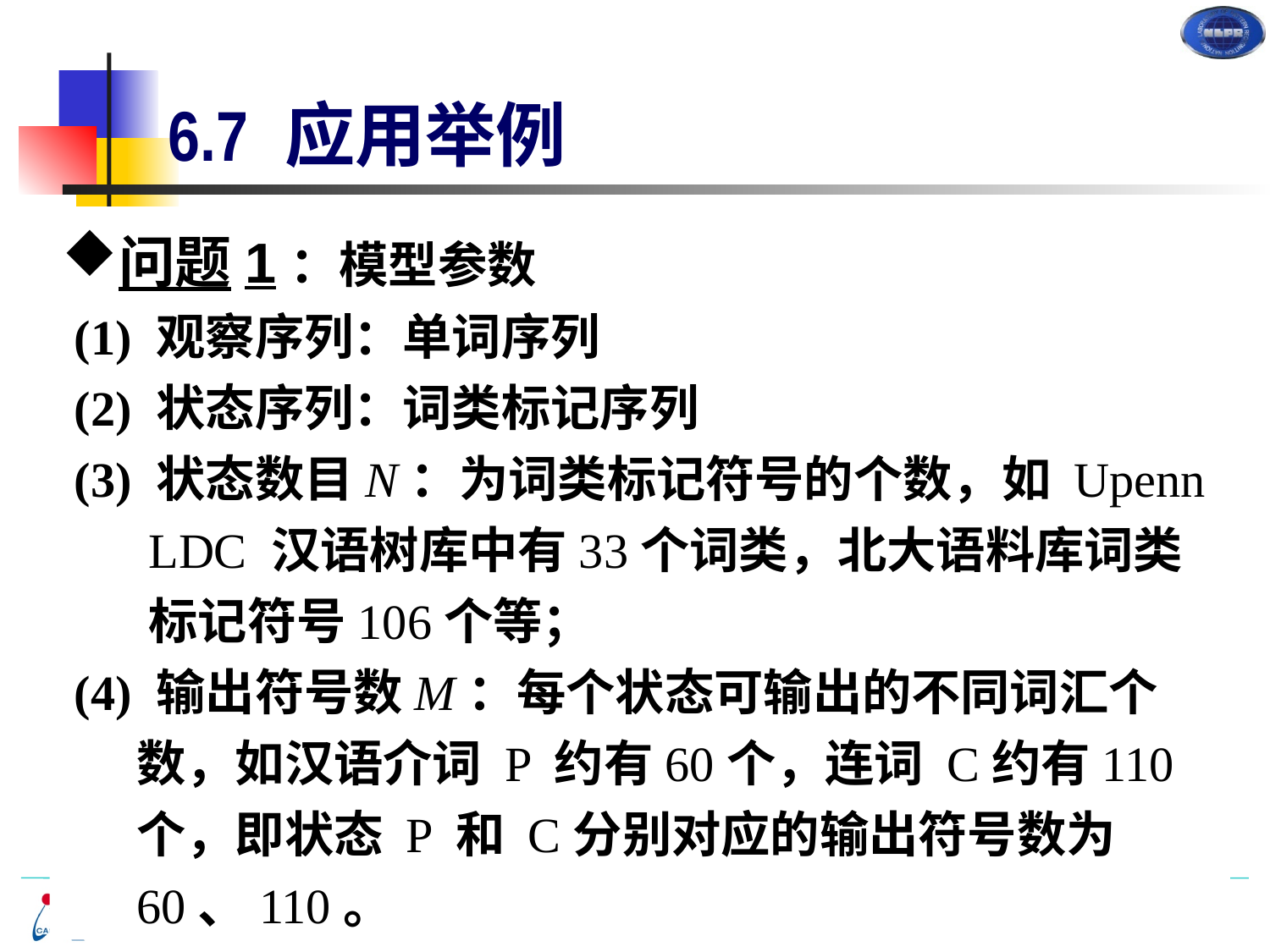

# 6.7 应用举例
问题1：模型参数
 (1) 观察序列：单词序列
 (2) 状态序列：词类标记序列
 (3) 状态数目N：为词类标记符号的个数，如 Upenn LDC 汉语树库中有33个词类，北大语料库词类标记符号106个等；
 (4) 输出符号数M：每个状态可输出的不同词汇个数，如汉语介词 P 约有60个，连词 C约有110个，即状态 P 和 C分别对应的输出符号数为60、110。